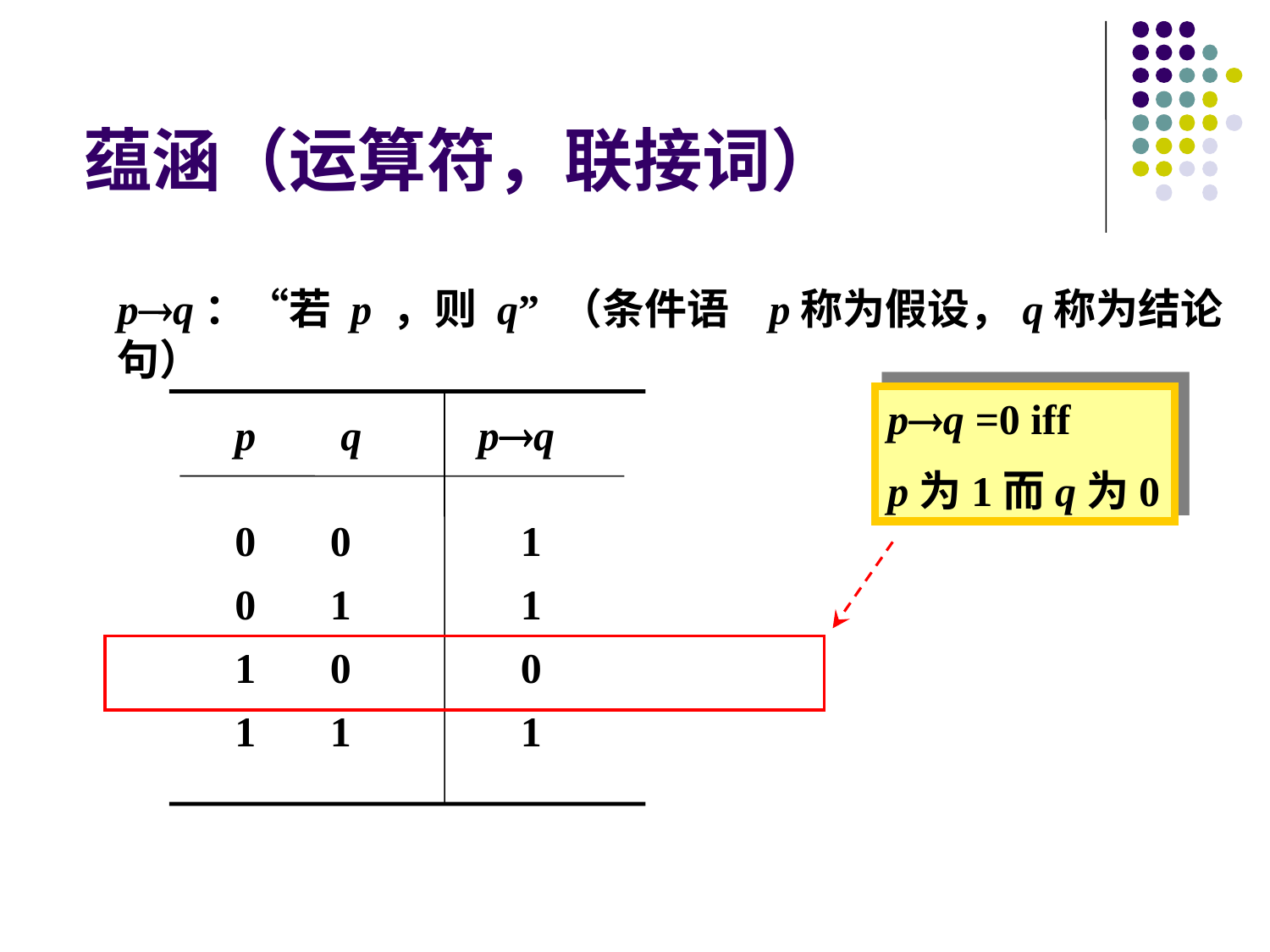

蕴涵（运算符，联接词）
p→q：“若 p ，则 q” （条件语句）
p称为假设，q称为结论
p→q =0 iff
p为1而q为0

p        q
p→q

0       0
0       1
1       0
1       1

1
1
0
1

10